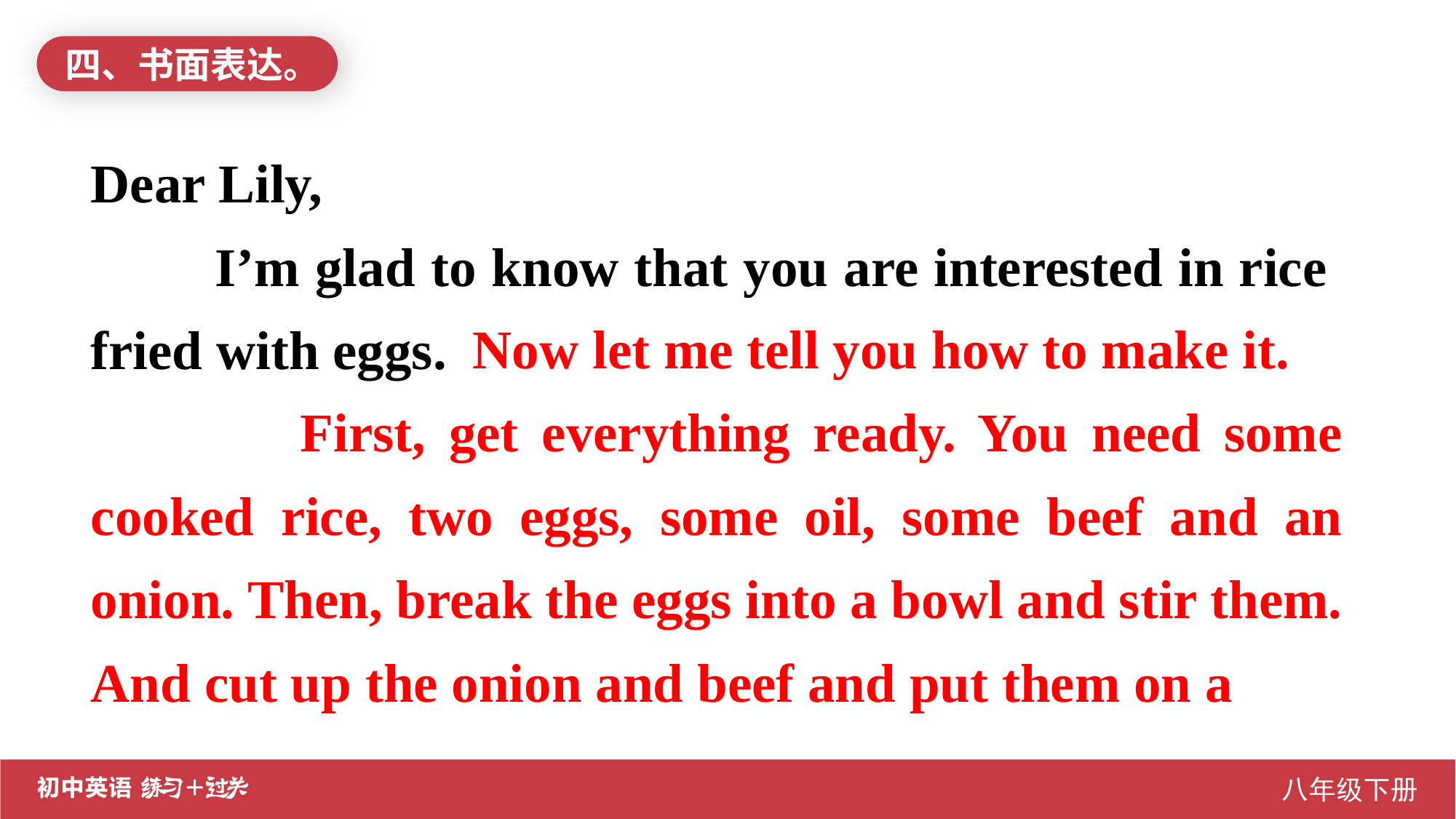

四、书面表达。
Dear Lily,
	 I’m glad to know that you are interested in rice  fried with eggs.
                            Now let me tell you how to make it.
         First, get everything ready. You need some cooked rice, two eggs, some oil, some beef and an onion. Then, break the eggs into a bowl and stir them. And cut up the onion and beef and put them on a